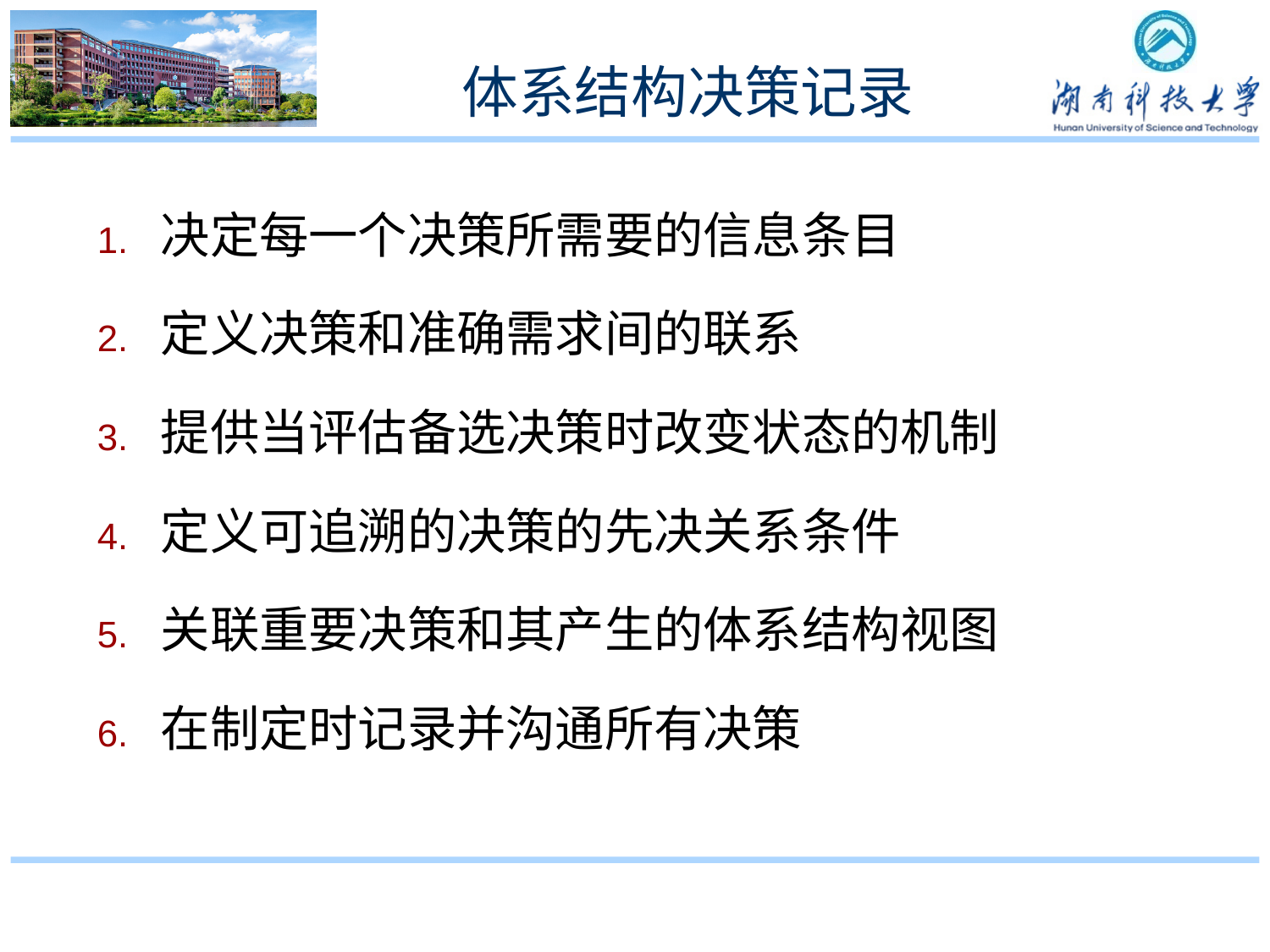

# 体系结构决策记录
决定每一个决策所需要的信息条目
定义决策和准确需求间的联系
提供当评估备选决策时改变状态的机制
定义可追溯的决策的先决关系条件
关联重要决策和其产生的体系结构视图
在制定时记录并沟通所有决策
17